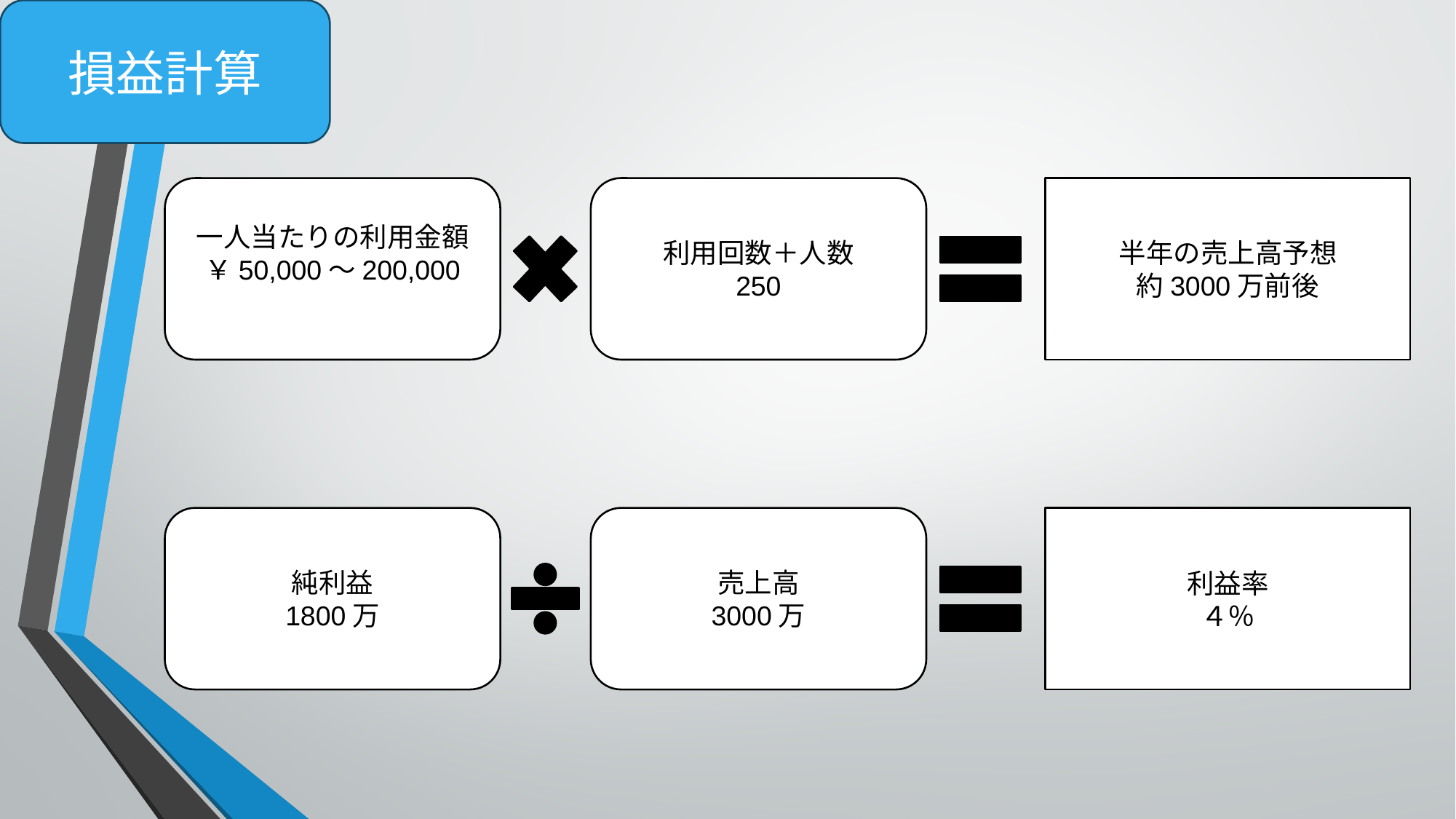

損益計算
半年の売上高予想
約3000万前後
一人当たりの利用金額
￥50,000～200,000

利用回数＋人数
250

利益率
４％
純利益
1800万
売上高
3000万